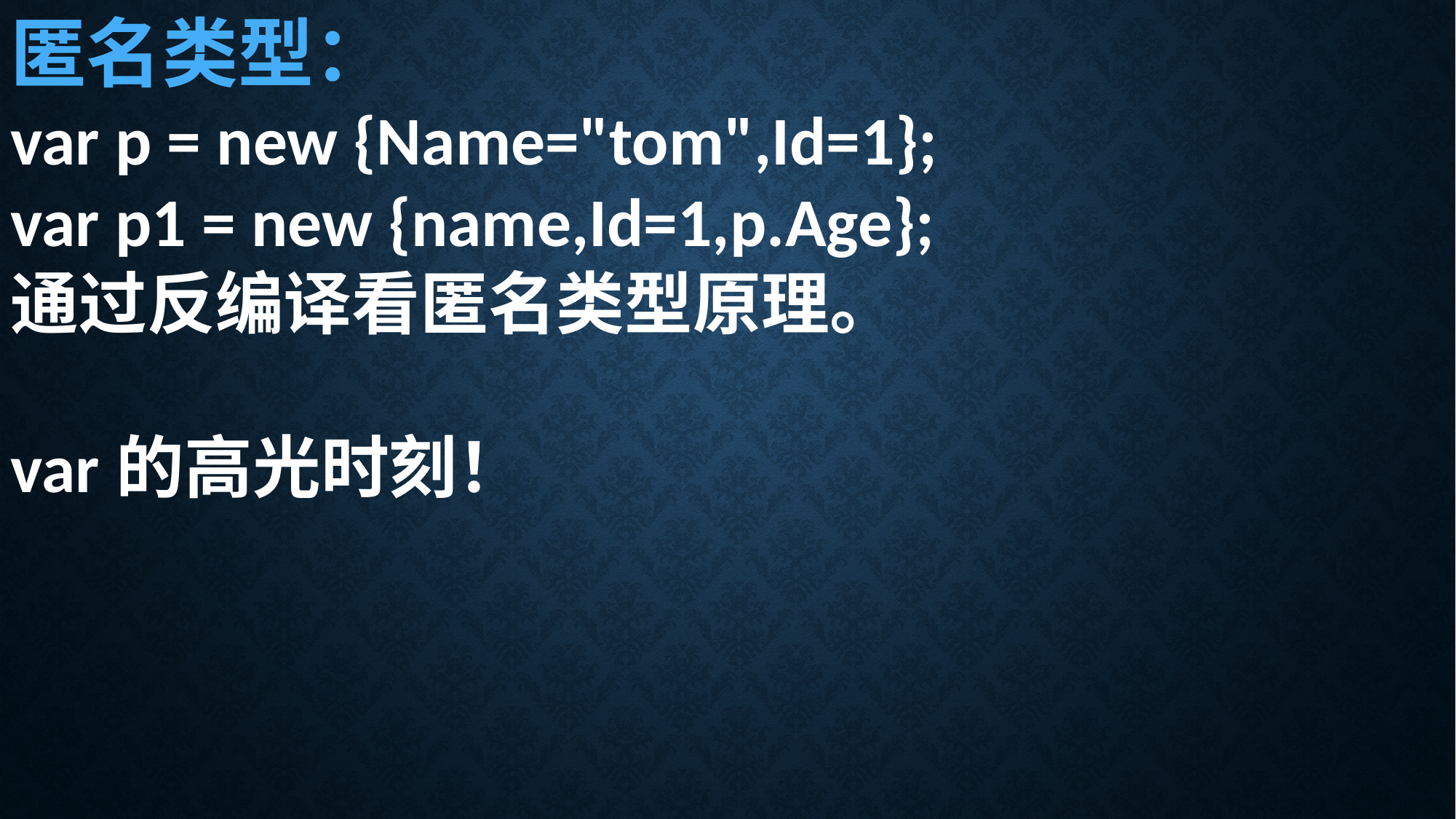

匿名类型：
var p = new {Name="tom",Id=1};
var p1 = new {name,Id=1,p.Age};
通过反编译看匿名类型原理。

var的高光时刻！